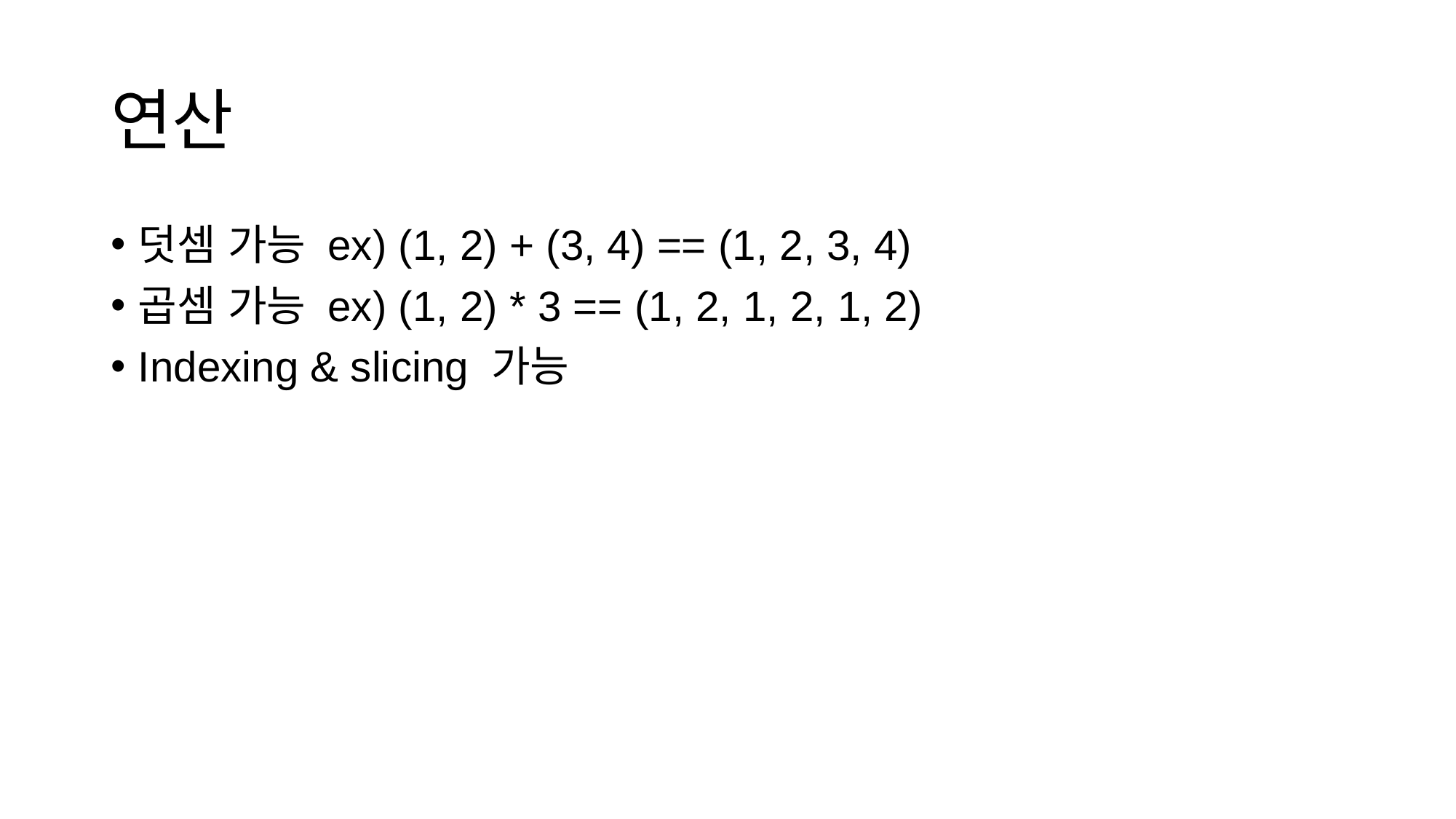

# 연산
덧셈 가능 ex) (1, 2) + (3, 4) == (1, 2, 3, 4)
곱셈 가능 ex) (1, 2) * 3 == (1, 2, 1, 2, 1, 2)
Indexing & slicing 가능